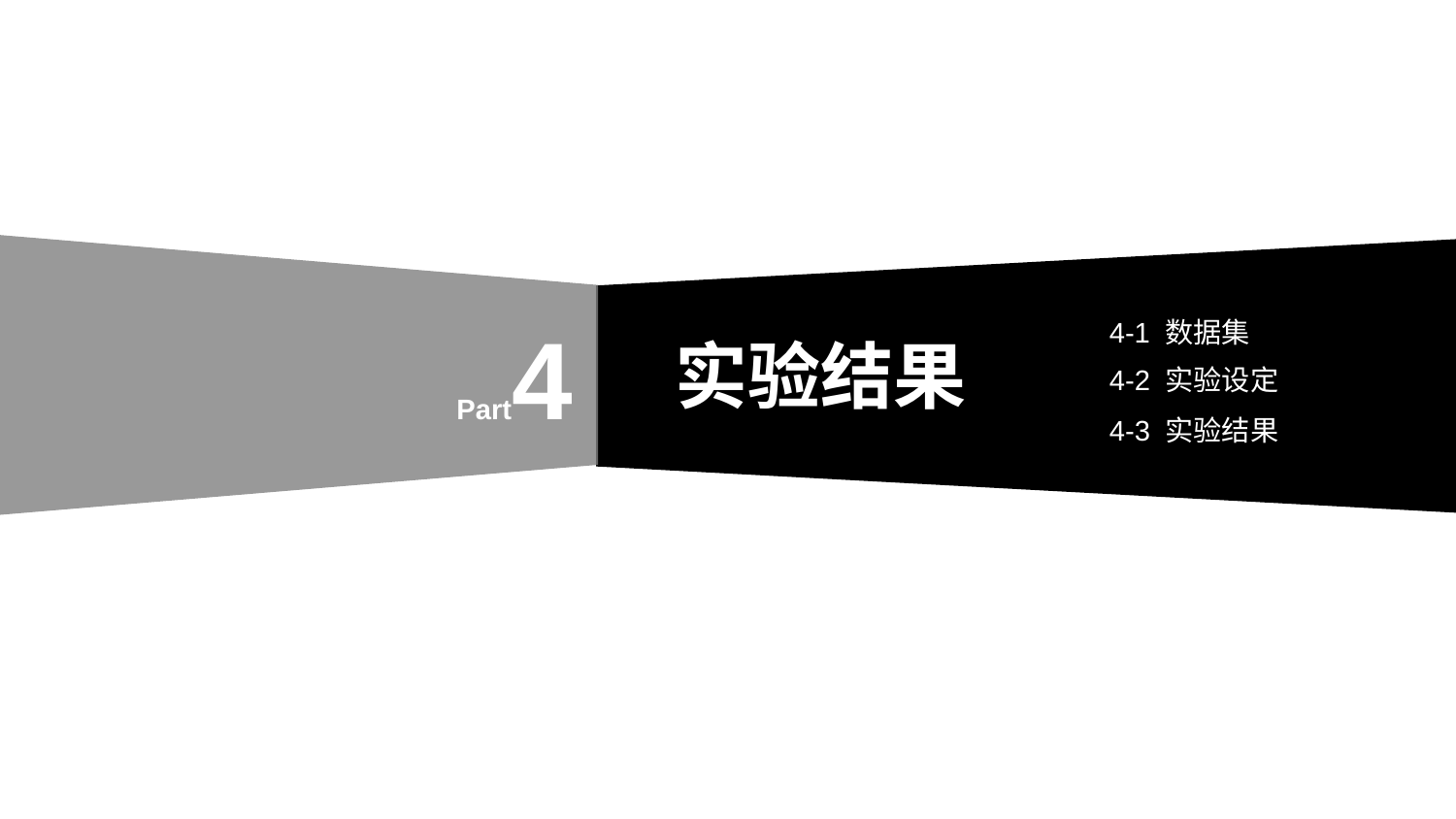

Part4
4-1 数据集
4-2 实验设定
实验结果
4-3 实验结果